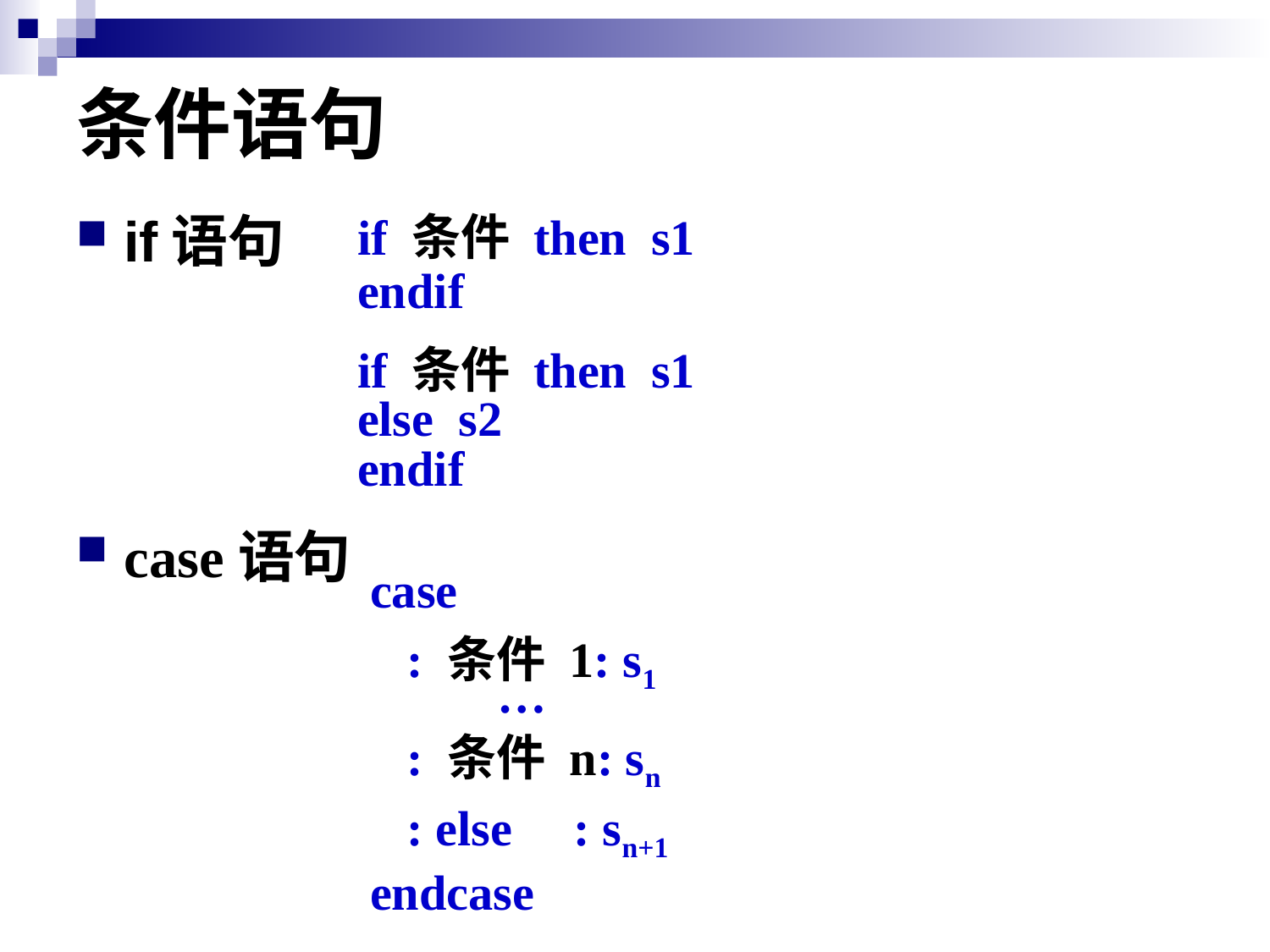

# 条件语句
if语句

case语句

if 条件 then  s1
endif
if 条件 then  s1
else  s2
endif
case
   : 条件 1: s1
	…
   : 条件 n: sn
   : else     : sn+1
endcase